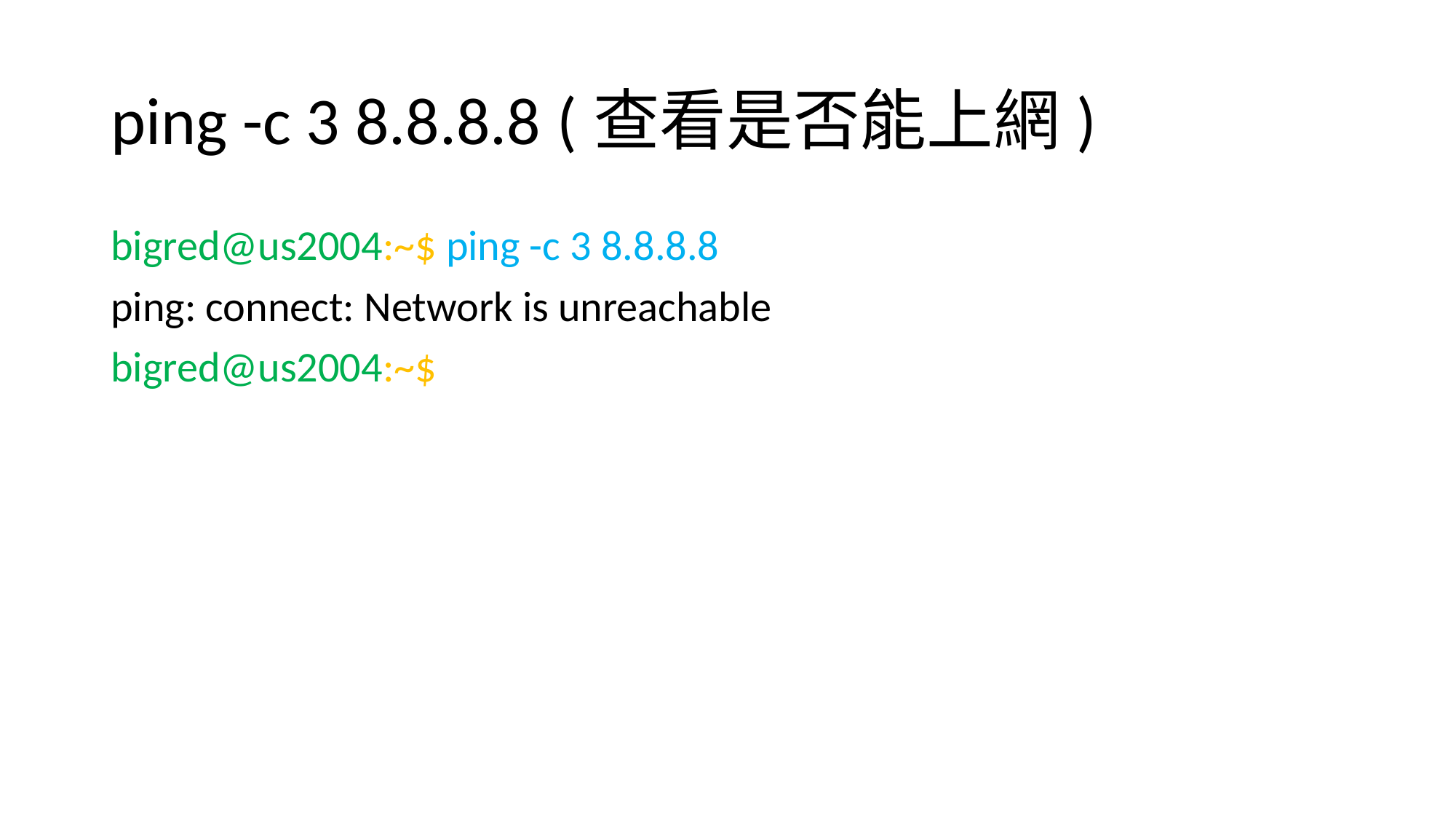

# ping -c 3 8.8.8.8 (查看是否能上網)
bigred@us2004:~$ ping -c 3 8.8.8.8
ping: connect: Network is unreachable
bigred@us2004:~$